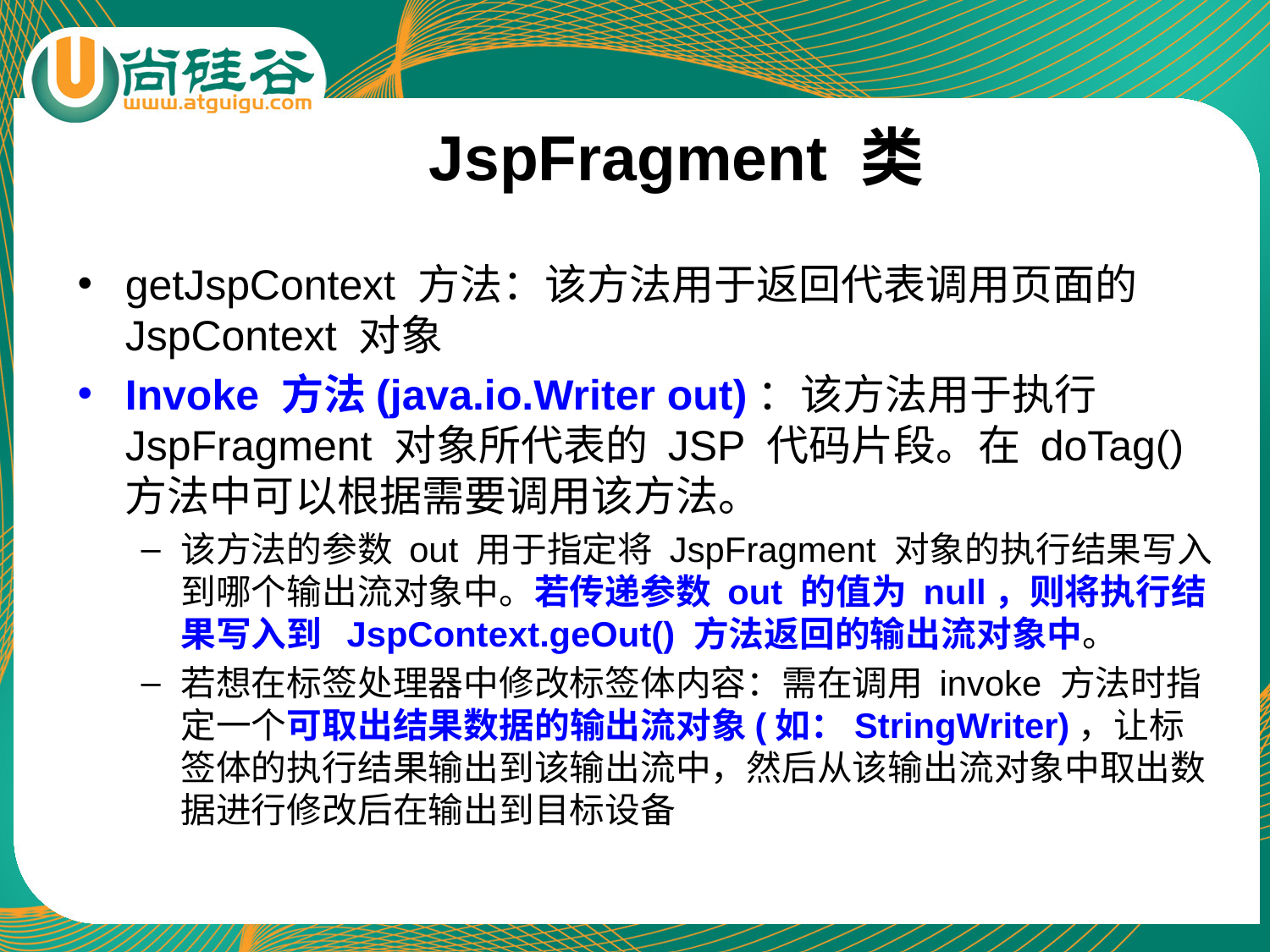

# JspFragment 类
getJspContext 方法：该方法用于返回代表调用页面的 JspContext 对象
Invoke 方法(java.io.Writer out)：该方法用于执行 JspFragment 对象所代表的 JSP 代码片段。在 doTag() 方法中可以根据需要调用该方法。
该方法的参数 out 用于指定将 JspFragment 对象的执行结果写入到哪个输出流对象中。若传递参数 out 的值为 null，则将执行结果写入到  JspContext.geOut() 方法返回的输出流对象中。
若想在标签处理器中修改标签体内容：需在调用 invoke 方法时指定一个可取出结果数据的输出流对象(如：StringWriter)，让标签体的执行结果输出到该输出流中，然后从该输出流对象中取出数据进行修改后在输出到目标设备